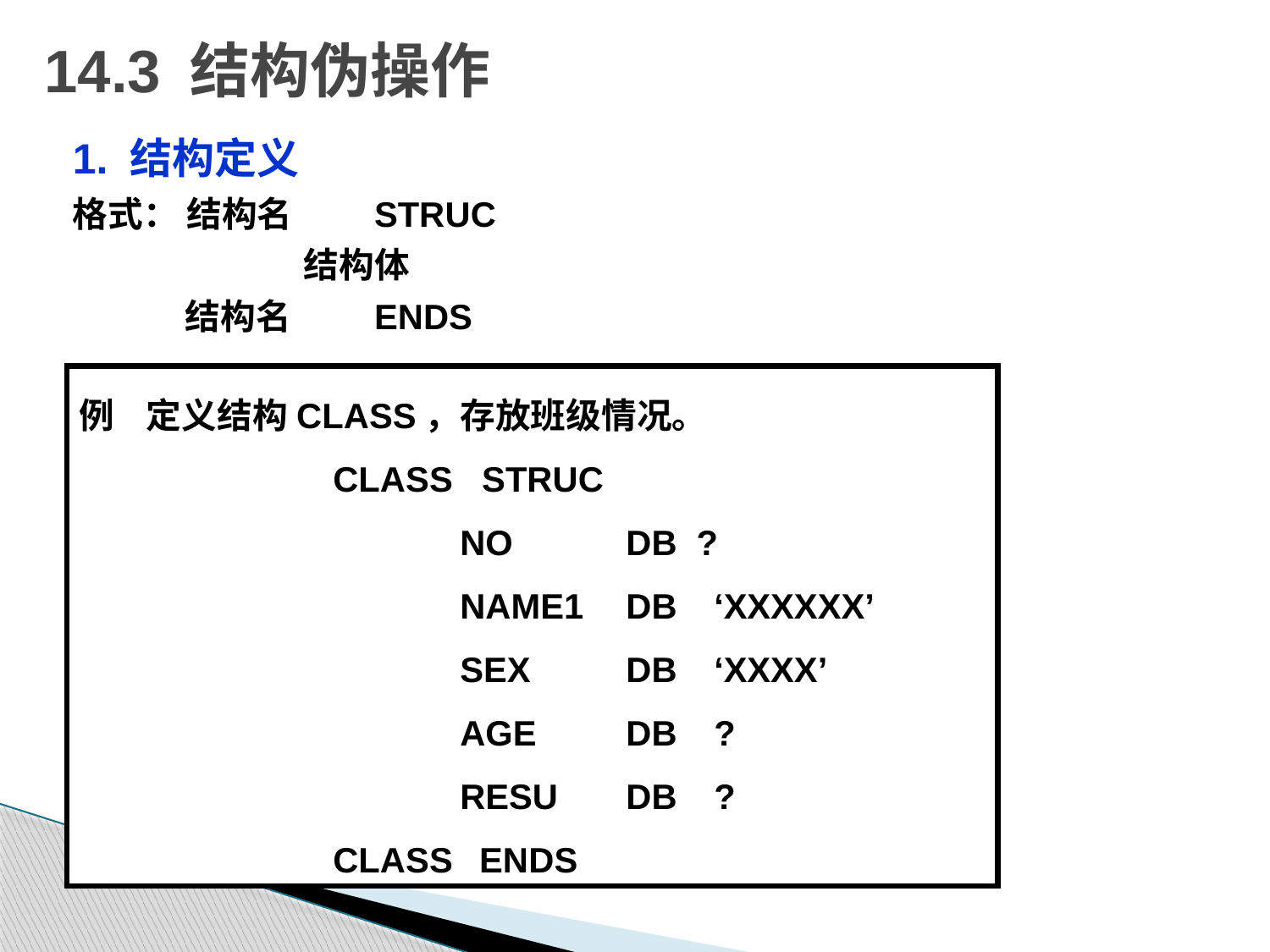

# 14.3 结构伪操作
1. 结构定义
格式： 结构名	STRUC
		      结构体
	       结构名 	ENDS
例    定义结构CLASS，存放班级情况。
		CLASS   STRUC
			NO	    DB  ?
			NAME1	    DB	‘XXXXXX’
			SEX	    DB	‘XXXX’
			AGE	    DB	?
			RESU	    DB	?
		CLASS	  ENDS